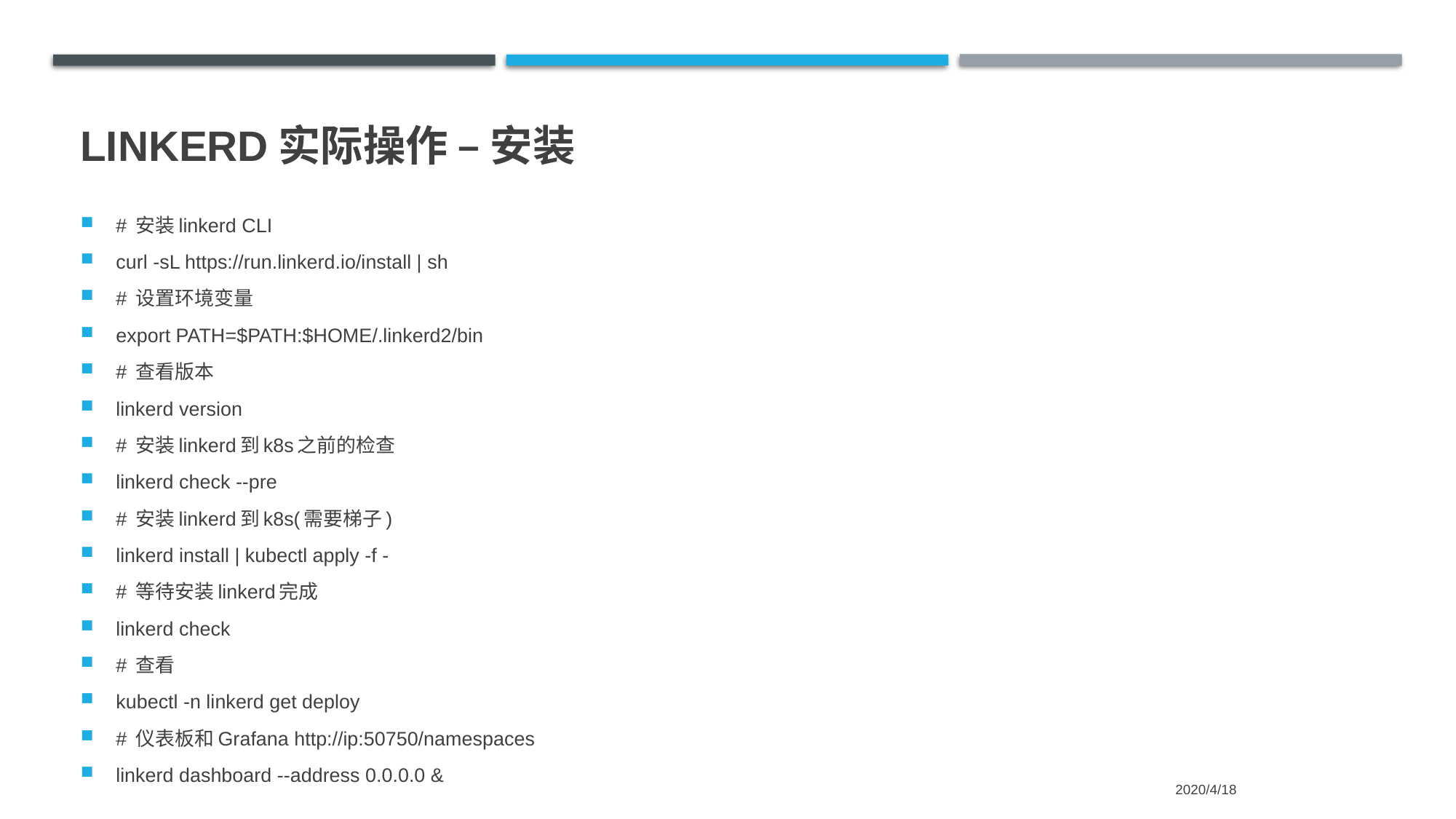

# Linkerd实际操作 – 安装
# 安装linkerd CLI
curl -sL https://run.linkerd.io/install | sh
# 设置环境变量
export PATH=$PATH:$HOME/.linkerd2/bin
# 查看版本
linkerd version
# 安装linkerd到k8s之前的检查
linkerd check --pre
# 安装linkerd到k8s(需要梯子)
linkerd install | kubectl apply -f -
# 等待安装linkerd完成
linkerd check
# 查看
kubectl -n linkerd get deploy
# 仪表板和Grafana http://ip:50750/namespaces
linkerd dashboard --address 0.0.0.0 &

2020/4/18